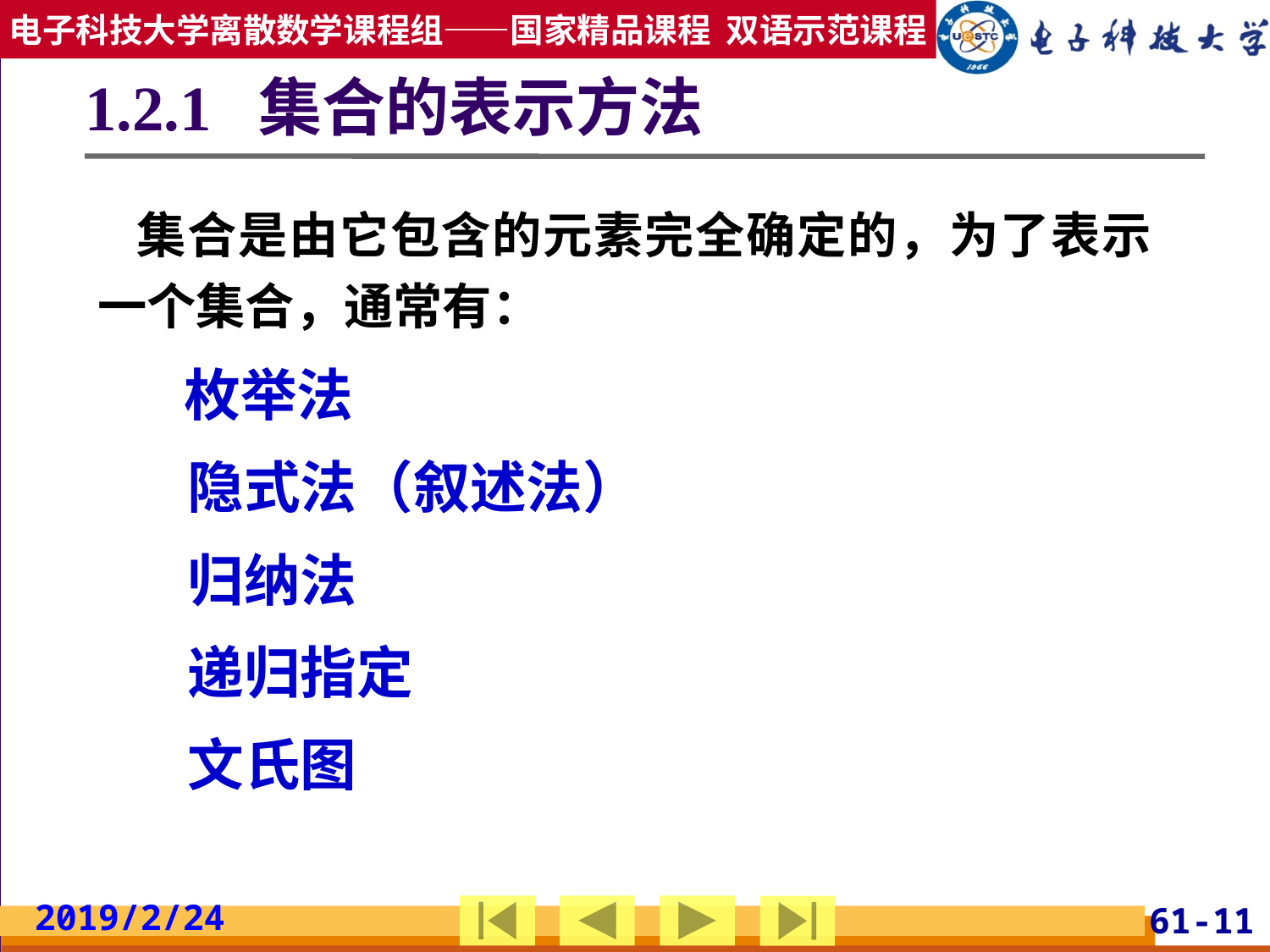

# 1.2.1  集合的表示方法
  集合是由它包含的元素完全确定的，为了表示一个集合，通常有：
 枚举法
 隐式法（叙述法）
 归纳法
 递归指定
 文氏图
2019/2/24